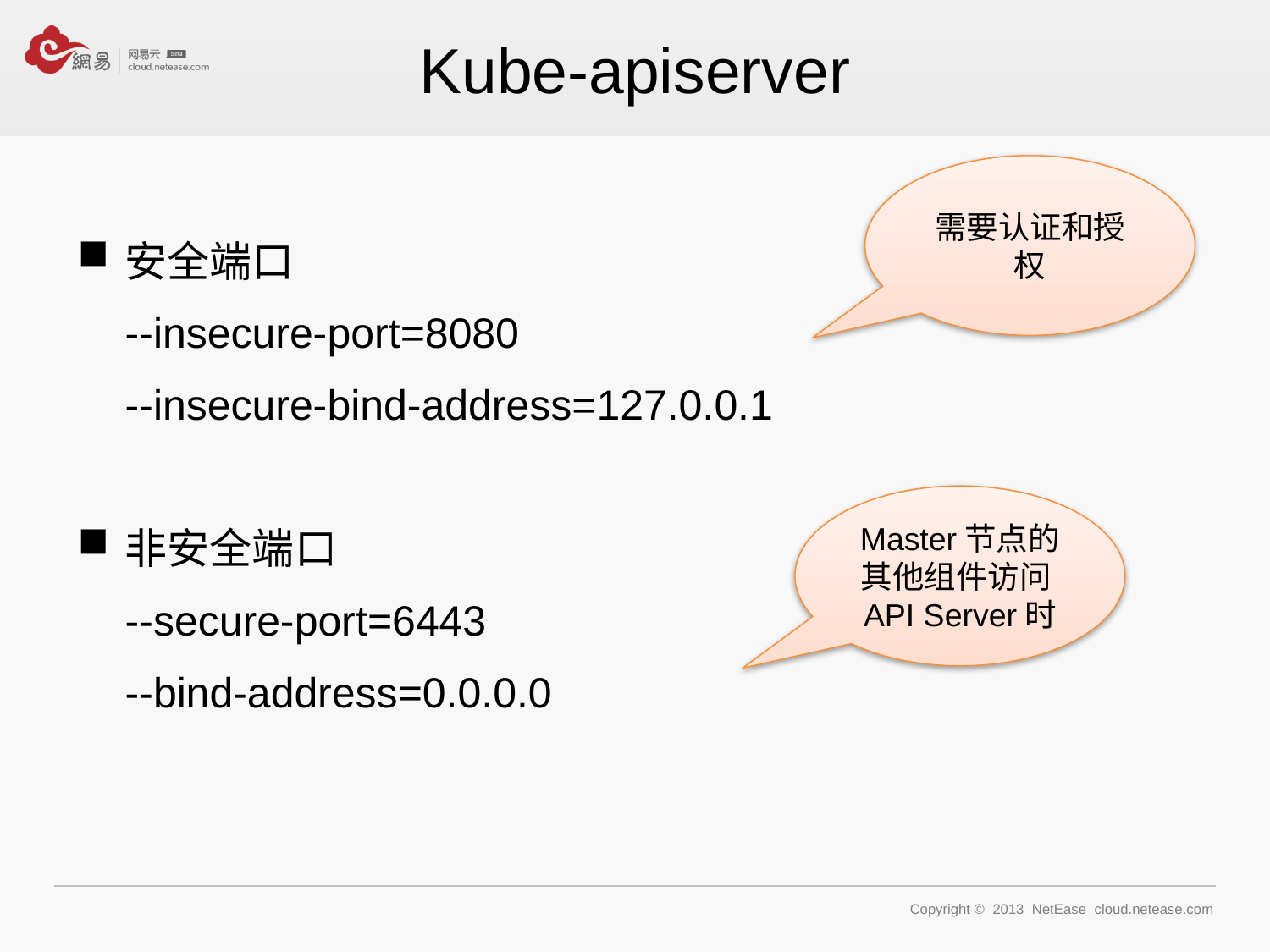

# Kube-apiserver
需要认证和授权

安全端口
    --insecure-port=8080
    --insecure-bind-address=127.0.0.1

非安全端口
    --secure-port=6443
    --bind-address=0.0.0.0
Master节点的其他组件访问API Server时